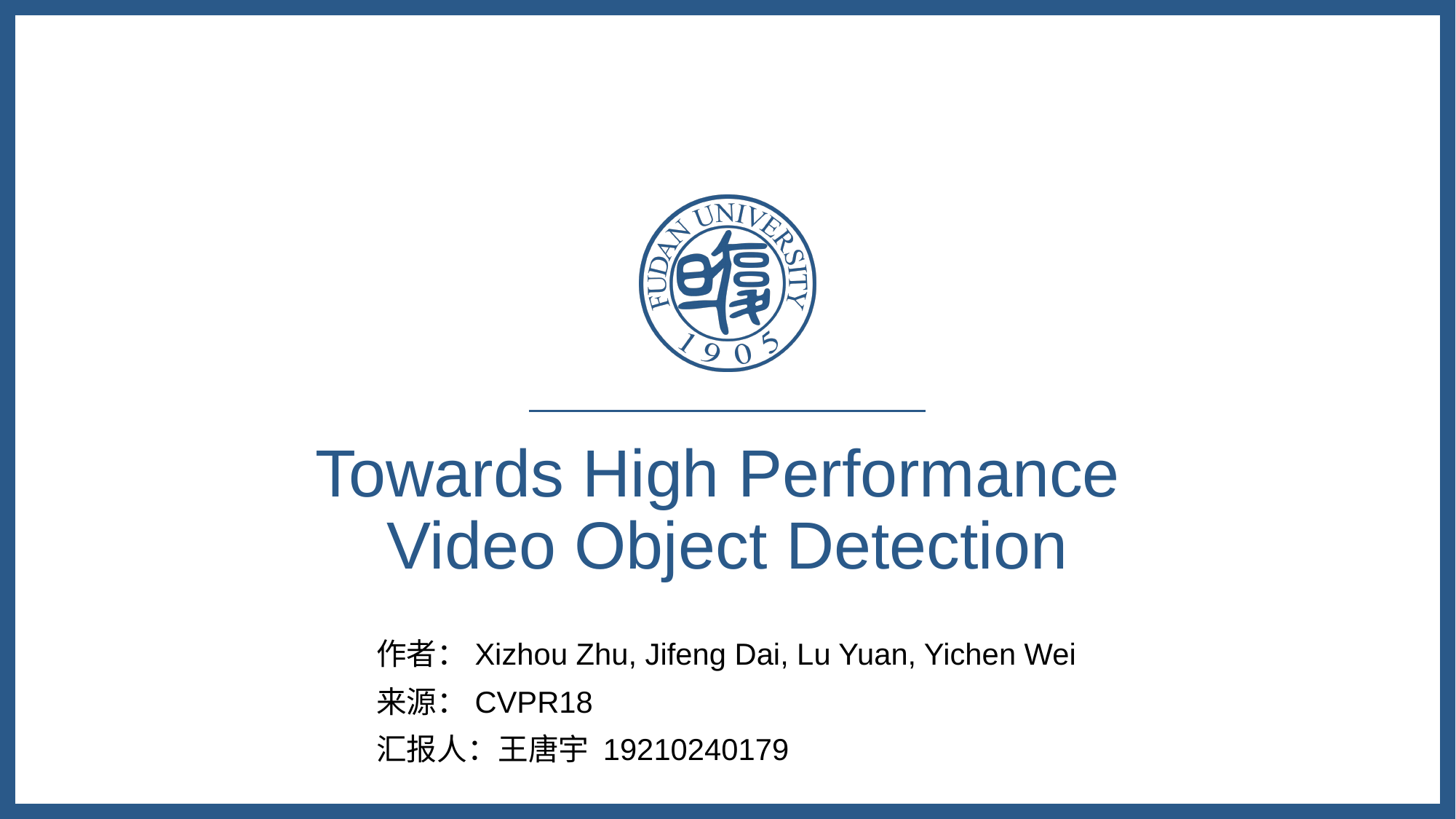

# Towards High Performance Video Object Detection
作者：Xizhou Zhu, Jifeng Dai, Lu Yuan, Yichen Wei
来源：CVPR18
汇报人：王唐宇 19210240179